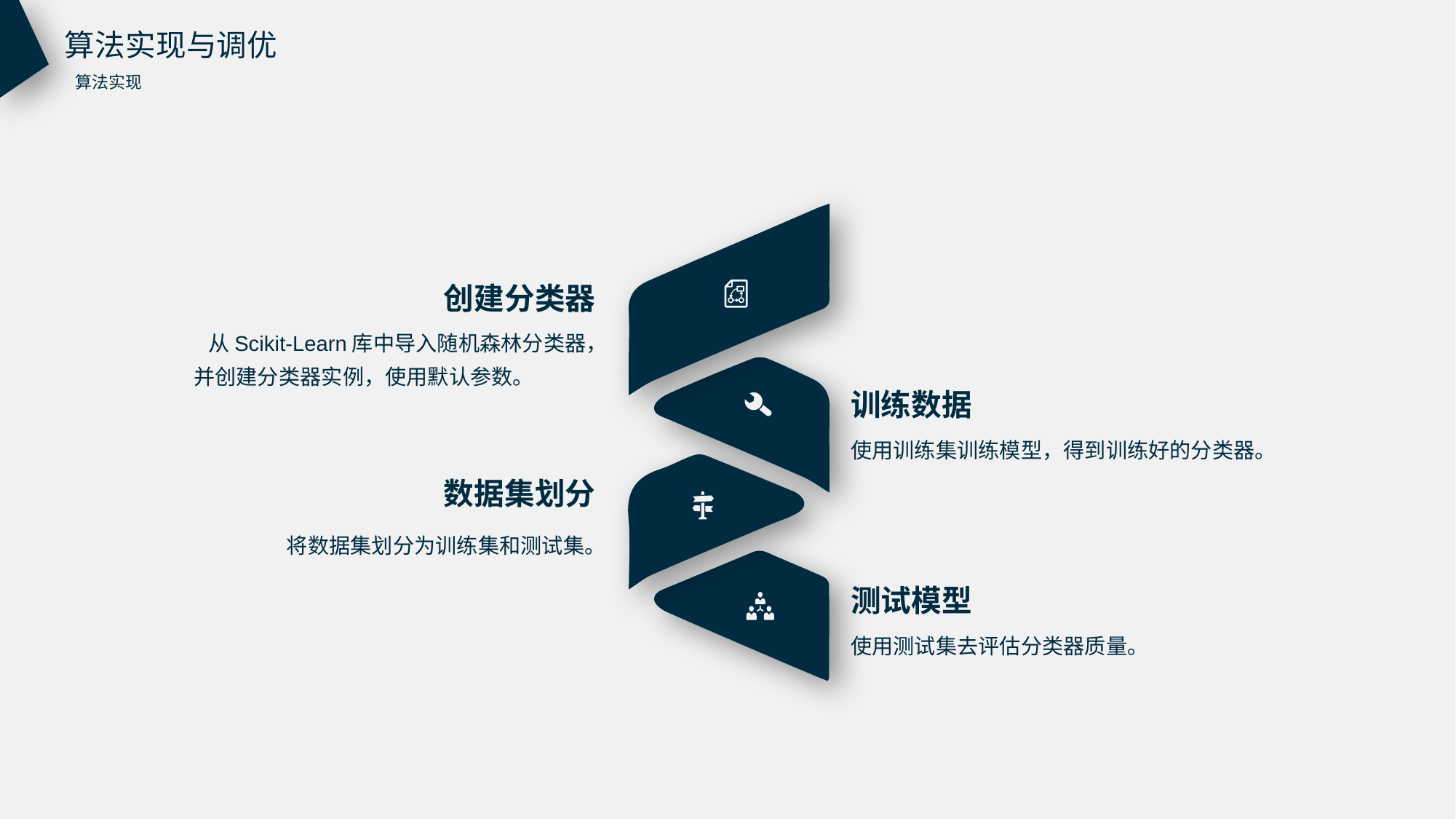

算法实现与调优
  算法实现

创建分类器

  从Scikit-Learn库中导入随机森林分类器，并创建分类器实例，使用默认参数。

训练数据

使用训练集训练模型，得到训练好的分类器。

数据集划分

  将数据集划分为训练集和测试集。

测试模型

使用测试集去评估分类器质量。